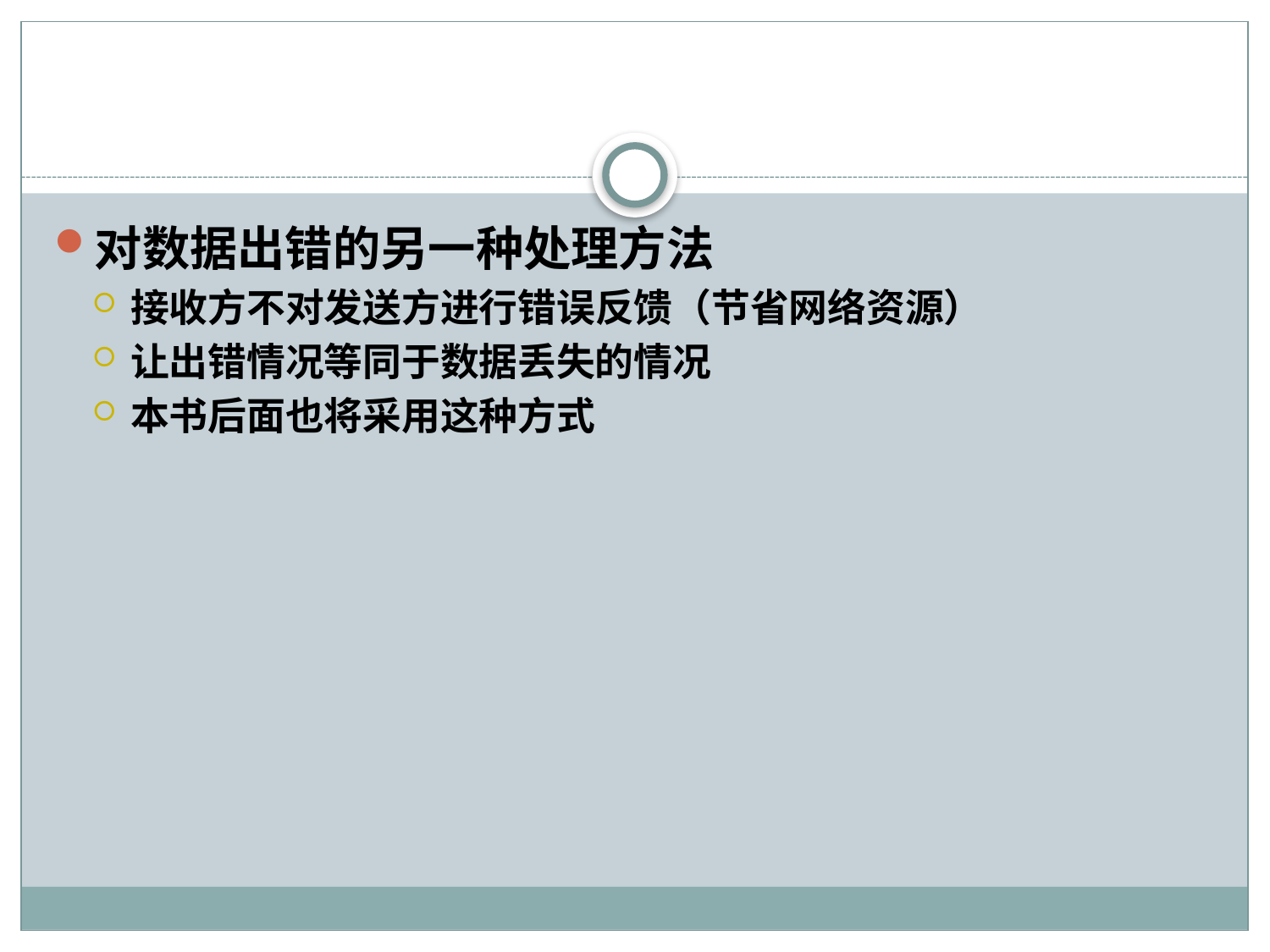

#
对数据出错的另一种处理方法
接收方不对发送方进行错误反馈（节省网络资源）
让出错情况等同于数据丢失的情况
本书后面也将采用这种方式